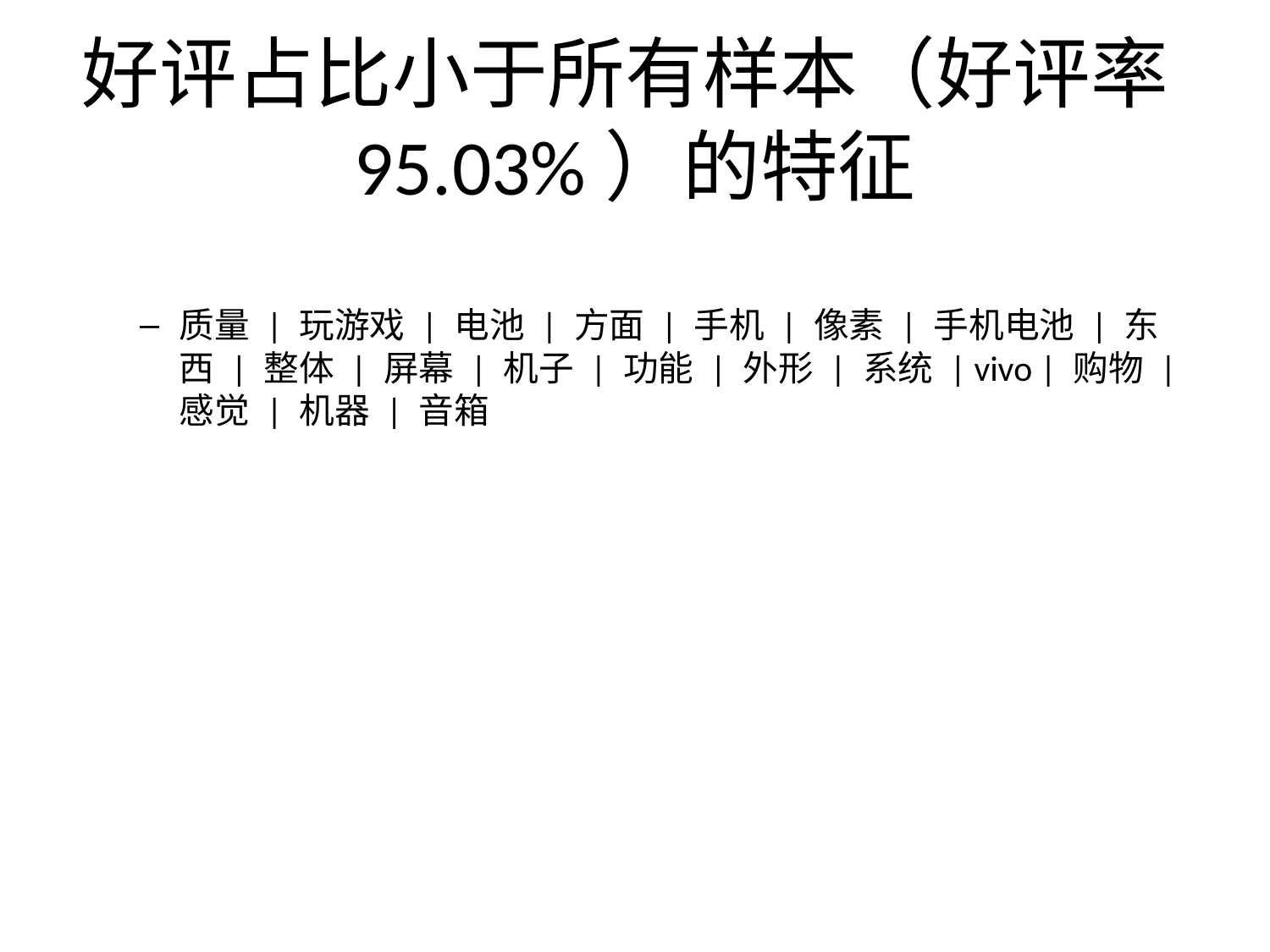

# 好评占比小于所有样本（好评率95.03%）的特征

质量 | 玩游戏 | 电池 | 方面 | 手机 | 像素 | 手机电池 | 东西 | 整体 | 屏幕 | 机子 | 功能 | 外形 | 系统 | vivo | 购物 | 感觉 | 机器 | 音箱